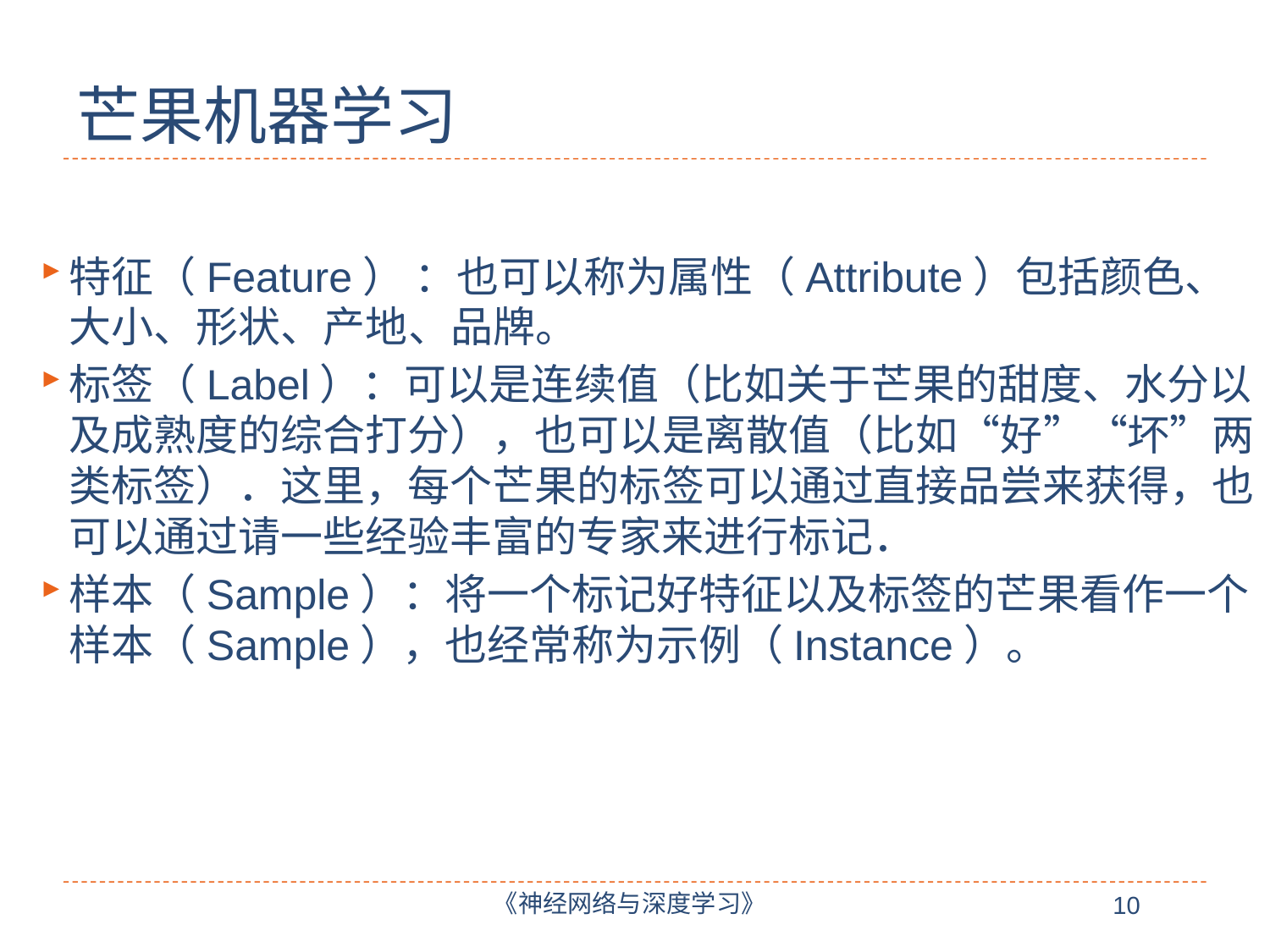

# 芒果机器学习
特征（Feature） ：也可以称为属性（Attribute）包括颜色、大小、形状、产地、品牌。
标签（Label）：可以是连续值（比如关于芒果的甜度、水分以及成熟度的综合打分），也可以是离散值（比如“好”“坏”两类标签）．这里，每个芒果的标签可以通过直接品尝来获得，也可以通过请一些经验丰富的专家来进行标记．
样本（Sample）：将一个标记好特征以及标签的芒果看作一个样本（Sample），也经常称为示例（Instance）。